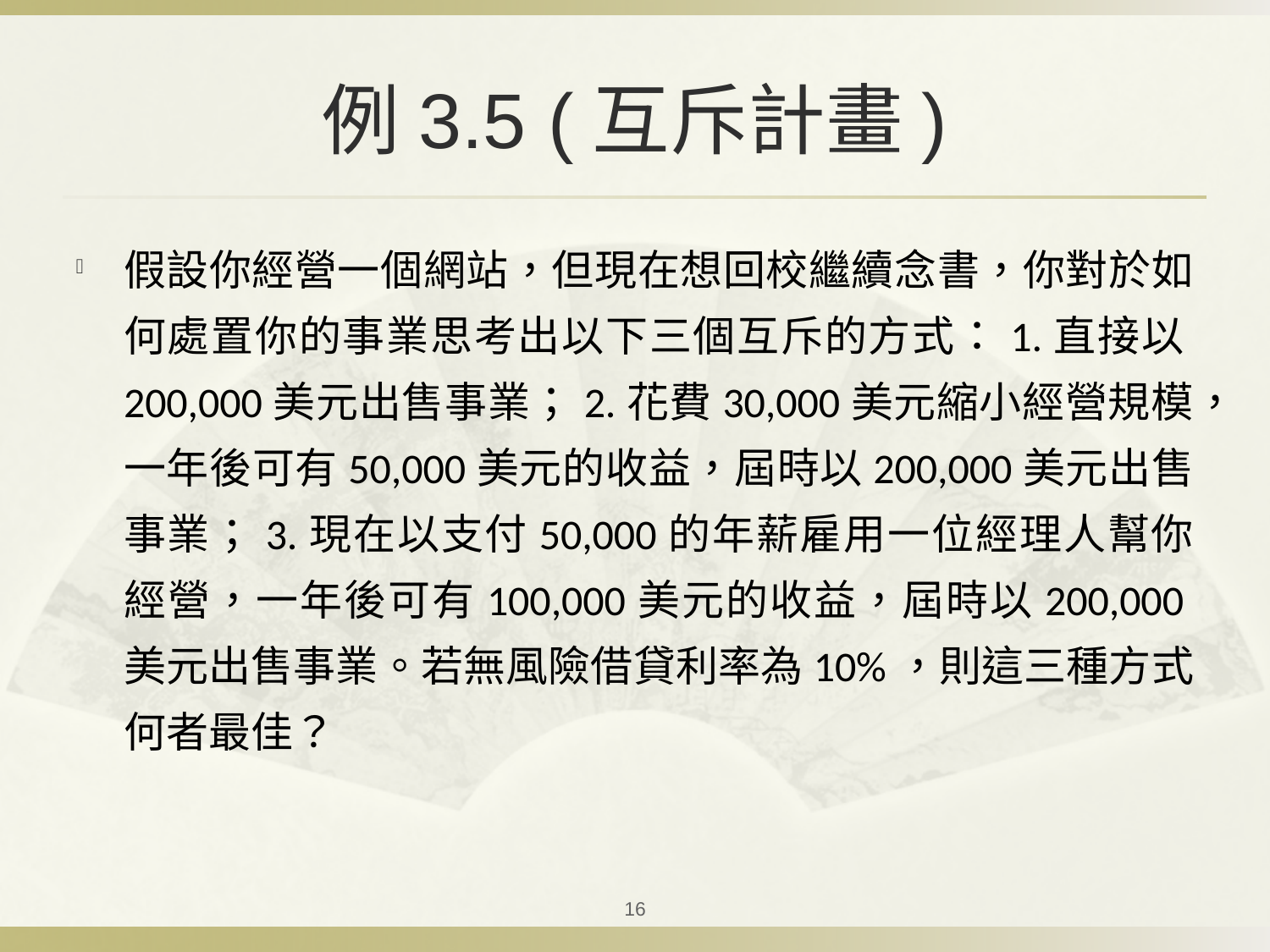

# 例3.5 (互斥計畫)
假設你經營一個網站，但現在想回校繼續念書，你對於如何處置你的事業思考出以下三個互斥的方式：1.直接以200,000美元出售事業；2.花費30,000美元縮小經營規模，一年後可有50,000美元的收益，屆時以200,000美元出售事業；3.現在以支付50,000的年薪雇用一位經理人幫你經營，一年後可有100,000美元的收益，屆時以200,000美元出售事業。若無風險借貸利率為10%，則這三種方式何者最佳？
16